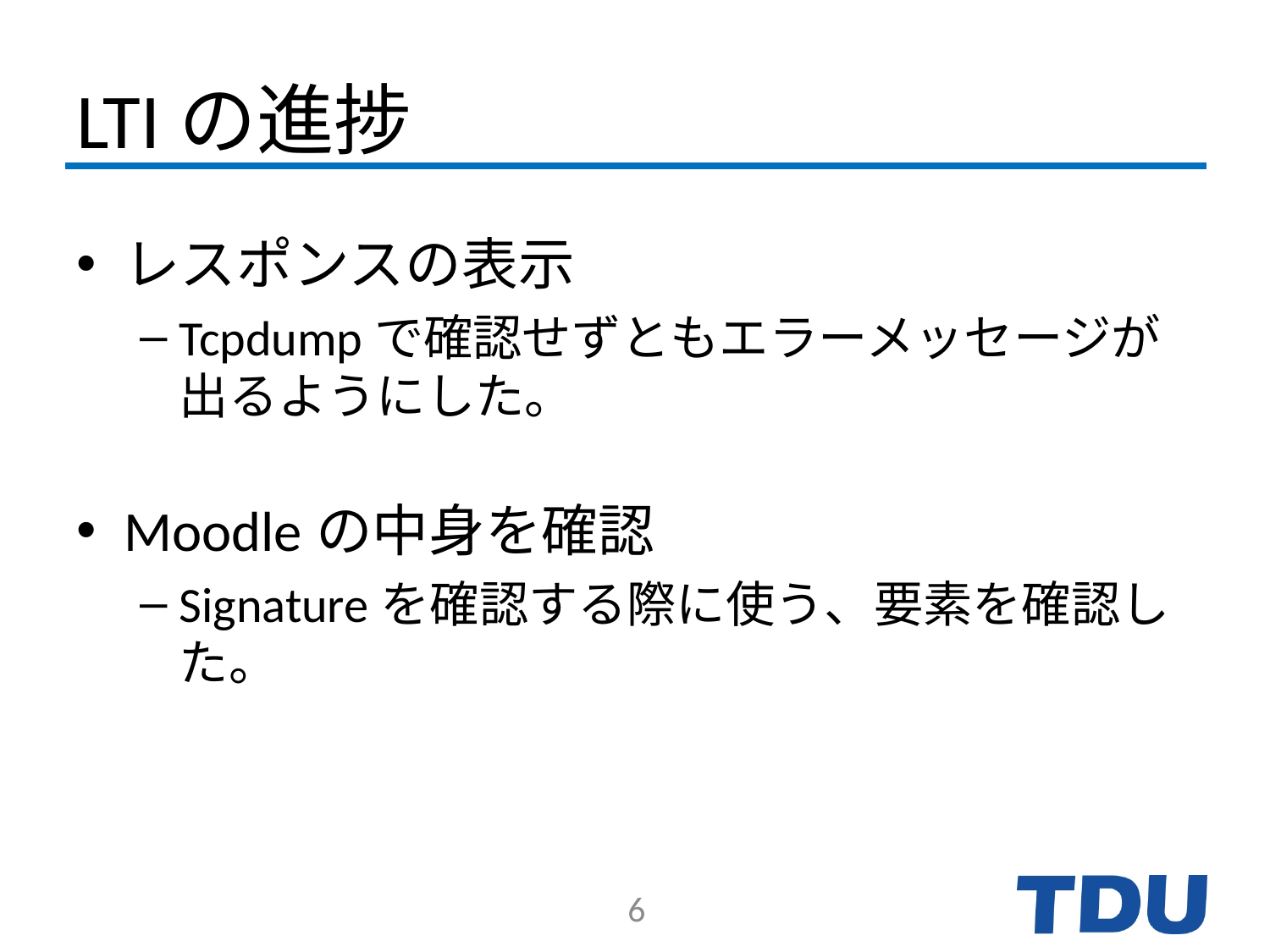

# LTIの進捗
レスポンスの表示
Tcpdumpで確認せずともエラーメッセージが出るようにした。
Moodleの中身を確認
Signatureを確認する際に使う、要素を確認した。

6